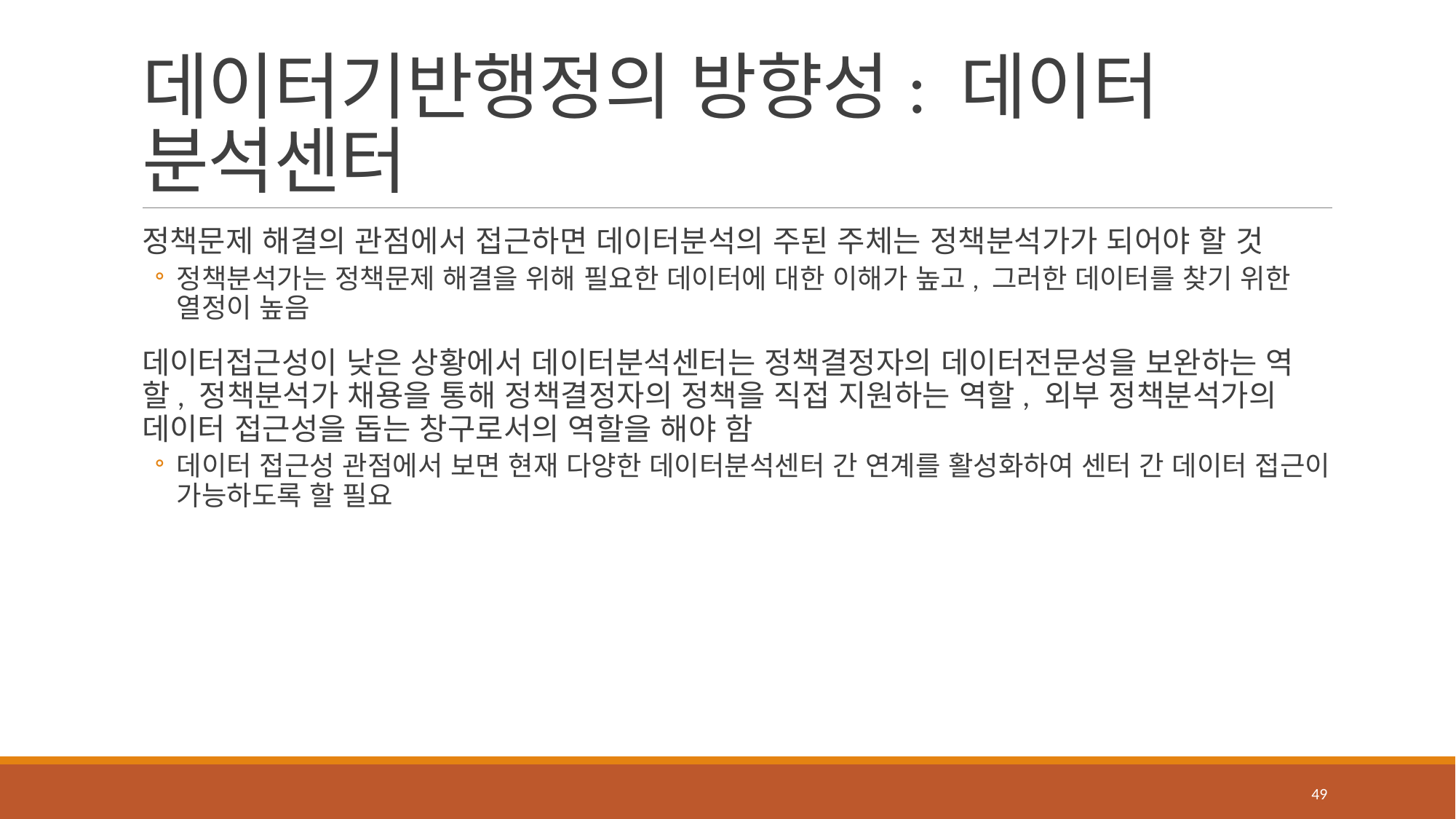

# 데이터기반행정의 방향성: 데이터 분석센터
정책문제 해결의 관점에서 접근하면 데이터분석의 주된 주체는 정책분석가가 되어야 할 것
정책분석가는 정책문제 해결을 위해 필요한 데이터에 대한 이해가 높고, 그러한 데이터를 찾기 위한 열정이 높음
데이터접근성이 낮은 상황에서 데이터분석센터는 정책결정자의 데이터전문성을 보완하는 역할, 정책분석가 채용을 통해 정책결정자의 정책을 직접 지원하는 역할, 외부 정책분석가의 데이터 접근성을 돕는 창구로서의 역할을 해야 함
데이터 접근성 관점에서 보면 현재 다양한 데이터분석센터 간 연계를 활성화하여 센터 간 데이터 접근이 가능하도록 할 필요
49